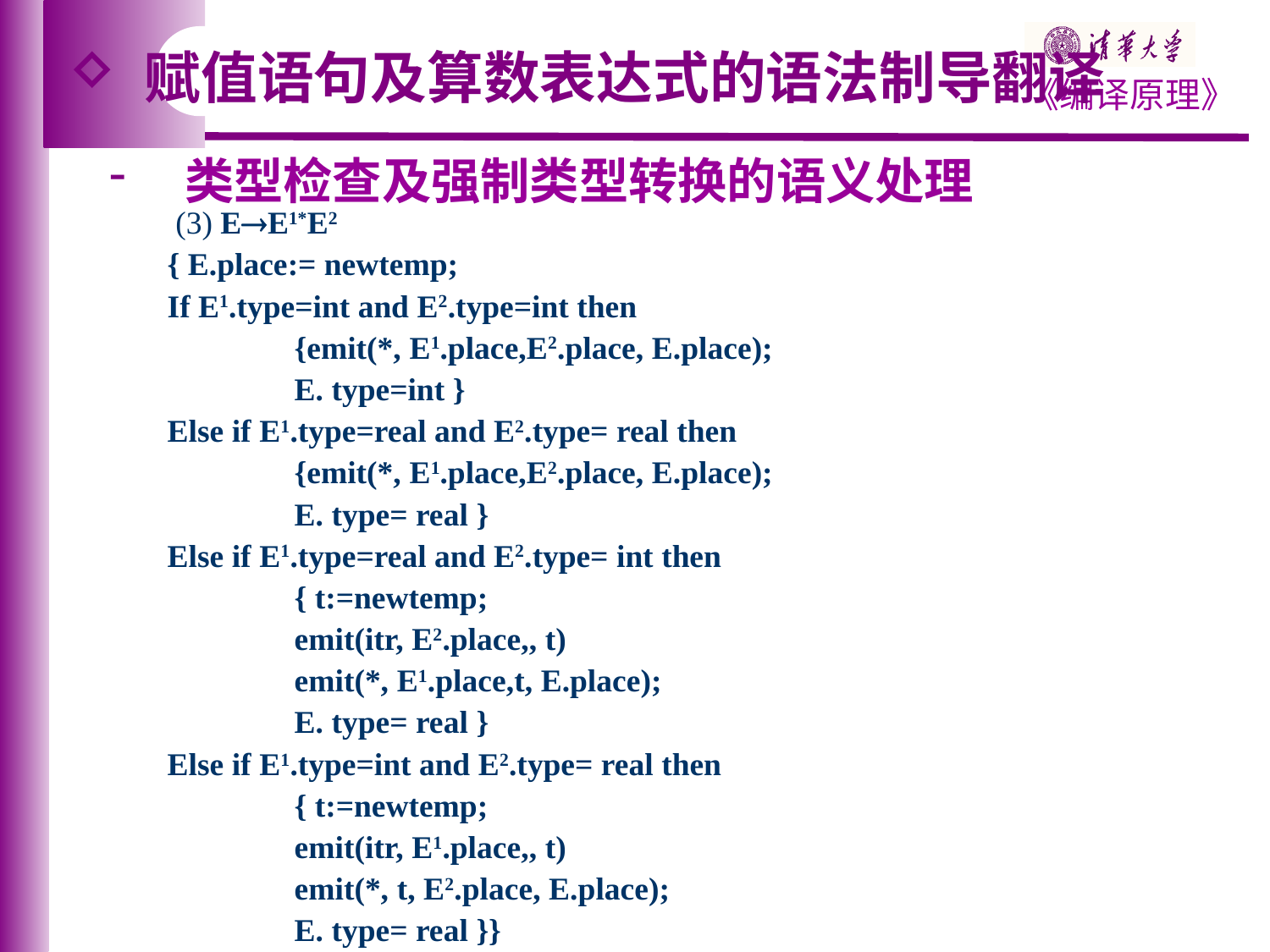

赋值语句及算数表达式的语法制导翻译
   类型检查及强制类型转换的语义处理
 (3) E→E1*E2
{ E.place:= newtemp;
If E1.type=int and E2.type=int then
	{emit(*, E1.place,E2.place, E.place);
	E. type=int }
Else if E1.type=real and E2.type= real then
	{emit(*, E1.place,E2.place, E.place);
	E. type= real }
Else if E1.type=real and E2.type= int then
	{ t:=newtemp;
	emit(itr, E2.place,, t)
	emit(*, E1.place,t, E.place);
	E. type= real }
Else if E1.type=int and E2.type= real then
	{ t:=newtemp;
	emit(itr, E1.place,, t)
	emit(*, t, E2.place, E.place);
	E. type= real }}